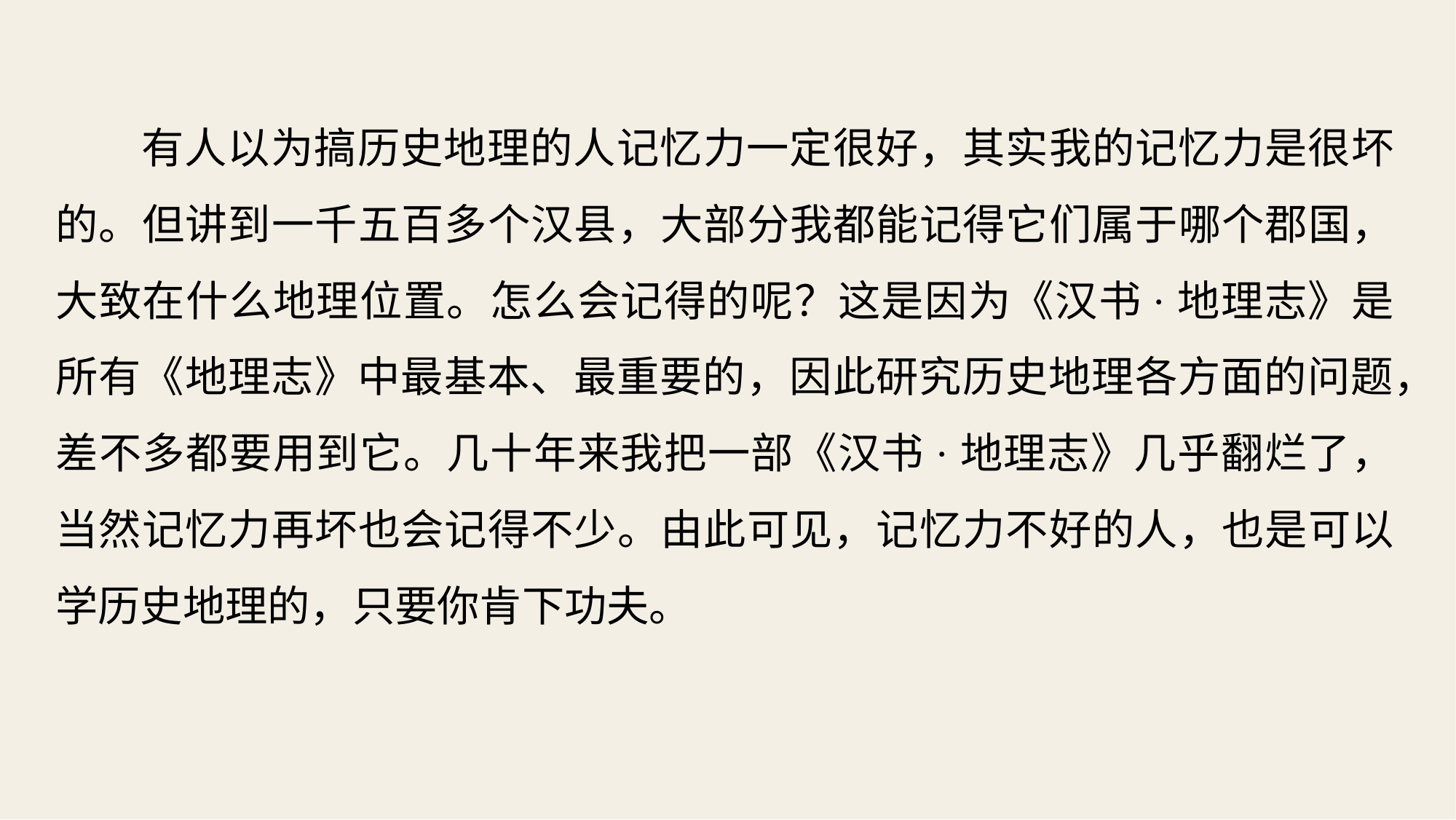

有人以为搞历史地理的人记忆力一定很好，其实我的记忆力是很坏的。但讲到一千五百多个汉县，大部分我都能记得它们属于哪个郡国，大致在什么地理位置。怎么会记得的呢？这是因为《汉书·地理志》是所有《地理志》中最基本、最重要的，因此研究历史地理各方面的问题，差不多都要用到它。几十年来我把一部《汉书·地理志》几乎翻烂了，当然记忆力再坏也会记得不少。由此可见，记忆力不好的人，也是可以学历史地理的，只要你肯下功夫。